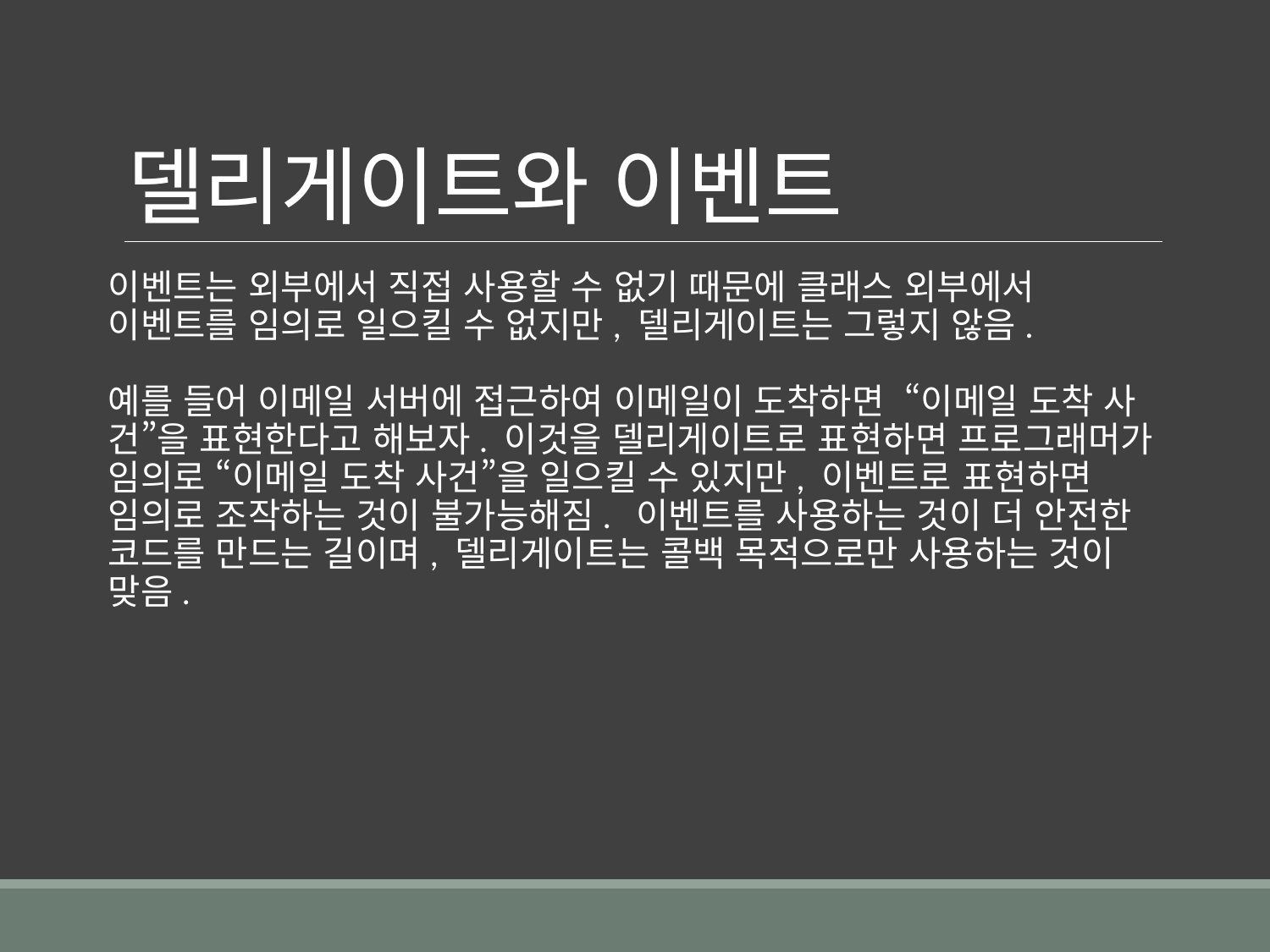

# 델리게이트와 이벤트
이벤트는 외부에서 직접 사용할 수 없기 때문에 클래스 외부에서 이벤트를 임의로 일으킬 수 없지만, 델리게이트는 그렇지 않음.
예를 들어 이메일 서버에 접근하여 이메일이 도착하면  “이메일 도착 사건”을 표현한다고 해보자. 이것을 델리게이트로 표현하면 프로그래머가 임의로 “이메일 도착 사건”을 일으킬 수 있지만, 이벤트로 표현하면 임의로 조작하는 것이 불가능해짐.  이벤트를 사용하는 것이 더 안전한 코드를 만드는 길이며, 델리게이트는 콜백 목적으로만 사용하는 것이 맞음.